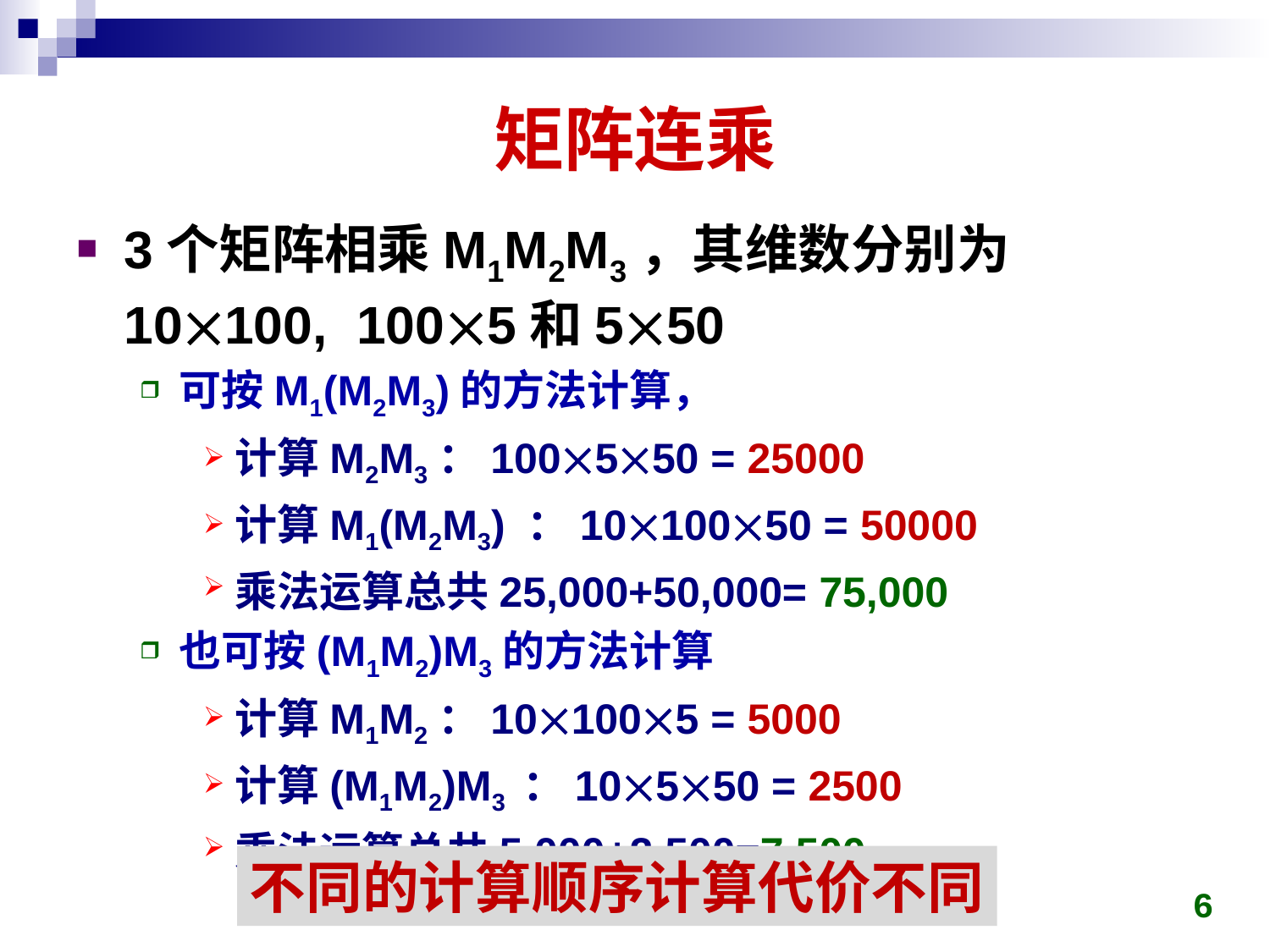

# 矩阵连乘
3个矩阵相乘M1M2M3，其维数分别为10×100,  100×5和5×50
可按M1(M2M3)的方法计算，
计算M2M3：100×5×50 = 25000
计算M1(M2M3) ：10×100×50 = 50000
乘法运算总共25,000+50,000= 75,000
也可按(M1M2)M3的方法计算
计算M1M2：10×100×5 = 5000
计算(M1M2)M3 ：10×5×50 = 2500
乘法运算总共5,000+2,500=7,500

不同的计算顺序计算代价不同
6